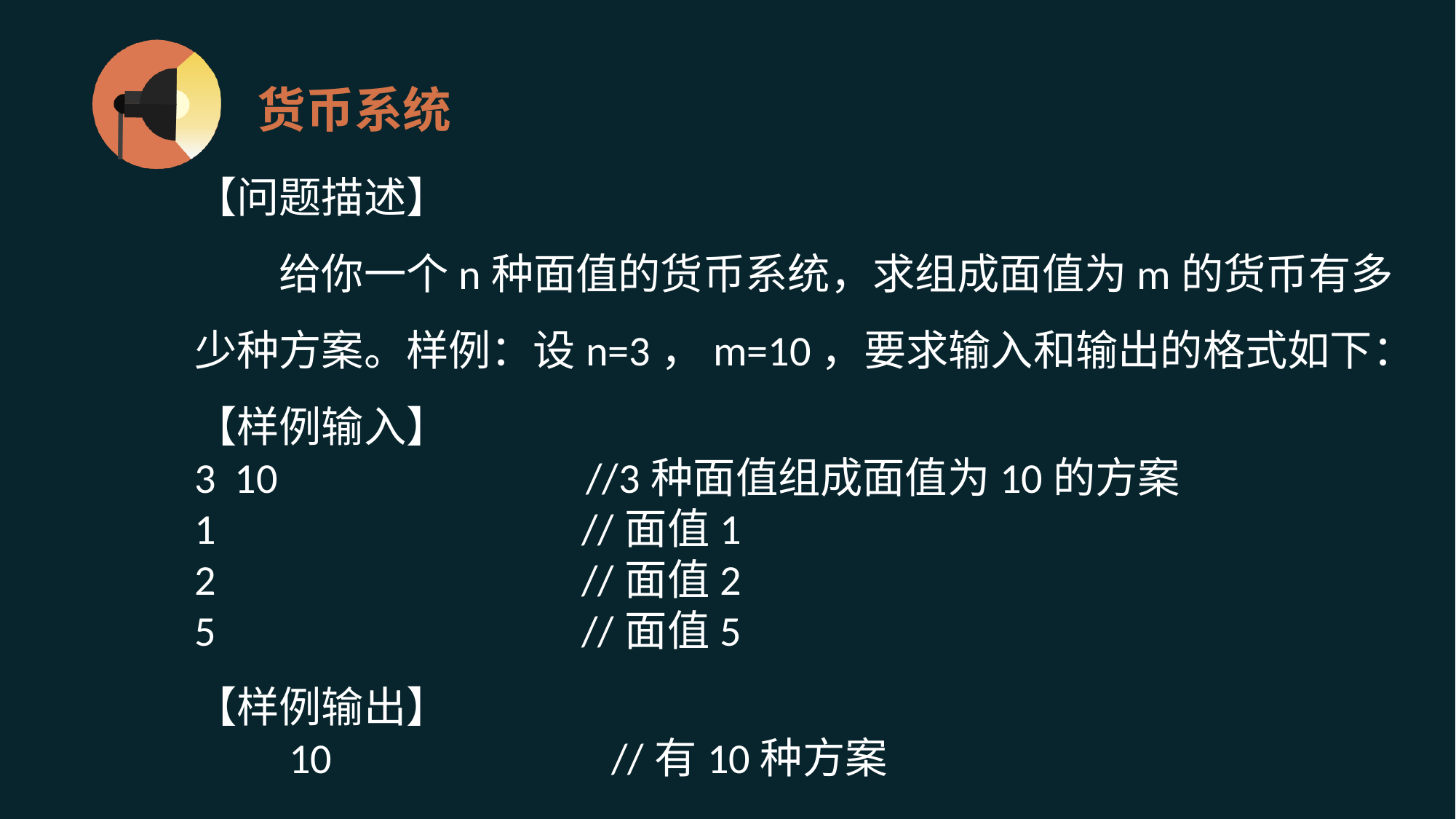

# 货币系统
【问题描述】
　　给你一个n种面值的货币系统，求组成面值为m的货币有多少种方案。样例：设n=3，m=10，要求输入和输出的格式如下：
【样例输入】
3  10                                //3种面值组成面值为10的方案
1                                      //面值1
2                                      //面值2
5                                      //面值5
【样例输出】
　　10                             //有10种方案